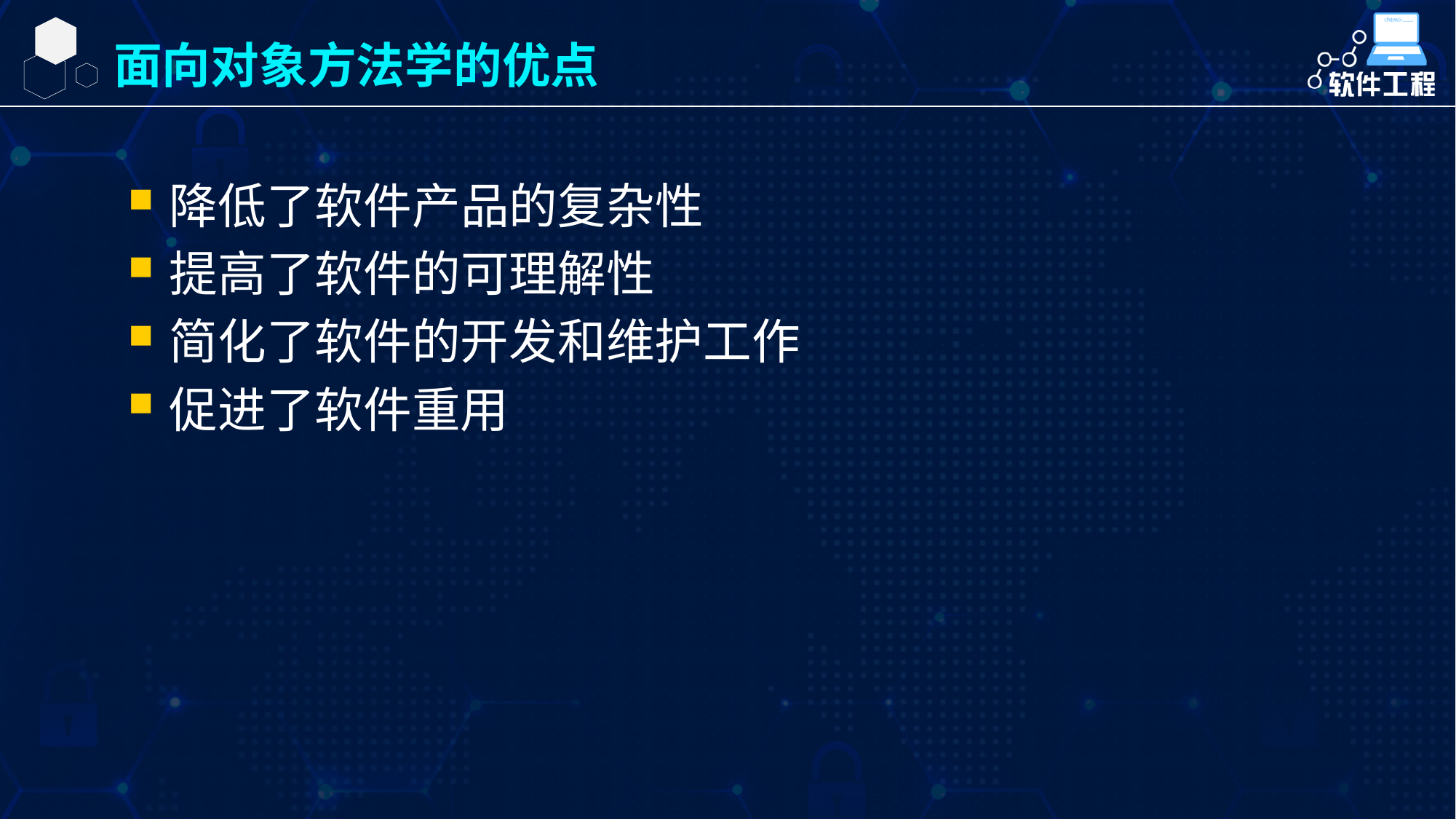

面向对象方法学的优点

降低了软件产品的复杂性
提高了软件的可理解性
简化了软件的开发和维护工作
促进了软件重用